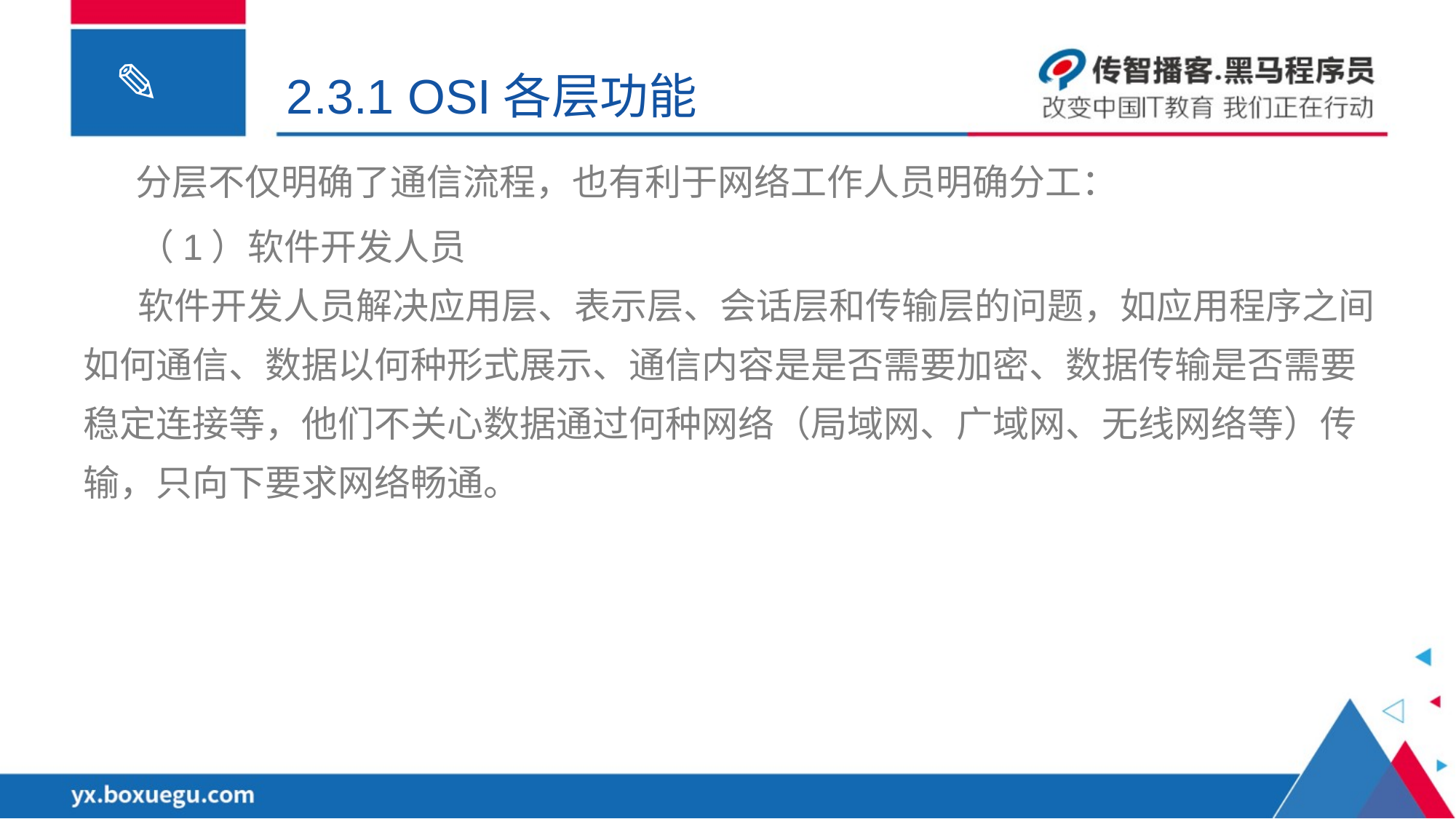

2.3.1 OSI各层功能
分层不仅明确了通信流程，也有利于网络工作人员明确分工：
（1）软件开发人员
软件开发人员解决应用层、表示层、会话层和传输层的问题，如应用程序之间如何通信、数据以何种形式展示、通信内容是是否需要加密、数据传输是否需要稳定连接等，他们不关心数据通过何种网络（局域网、广域网、无线网络等）传输，只向下要求网络畅通。